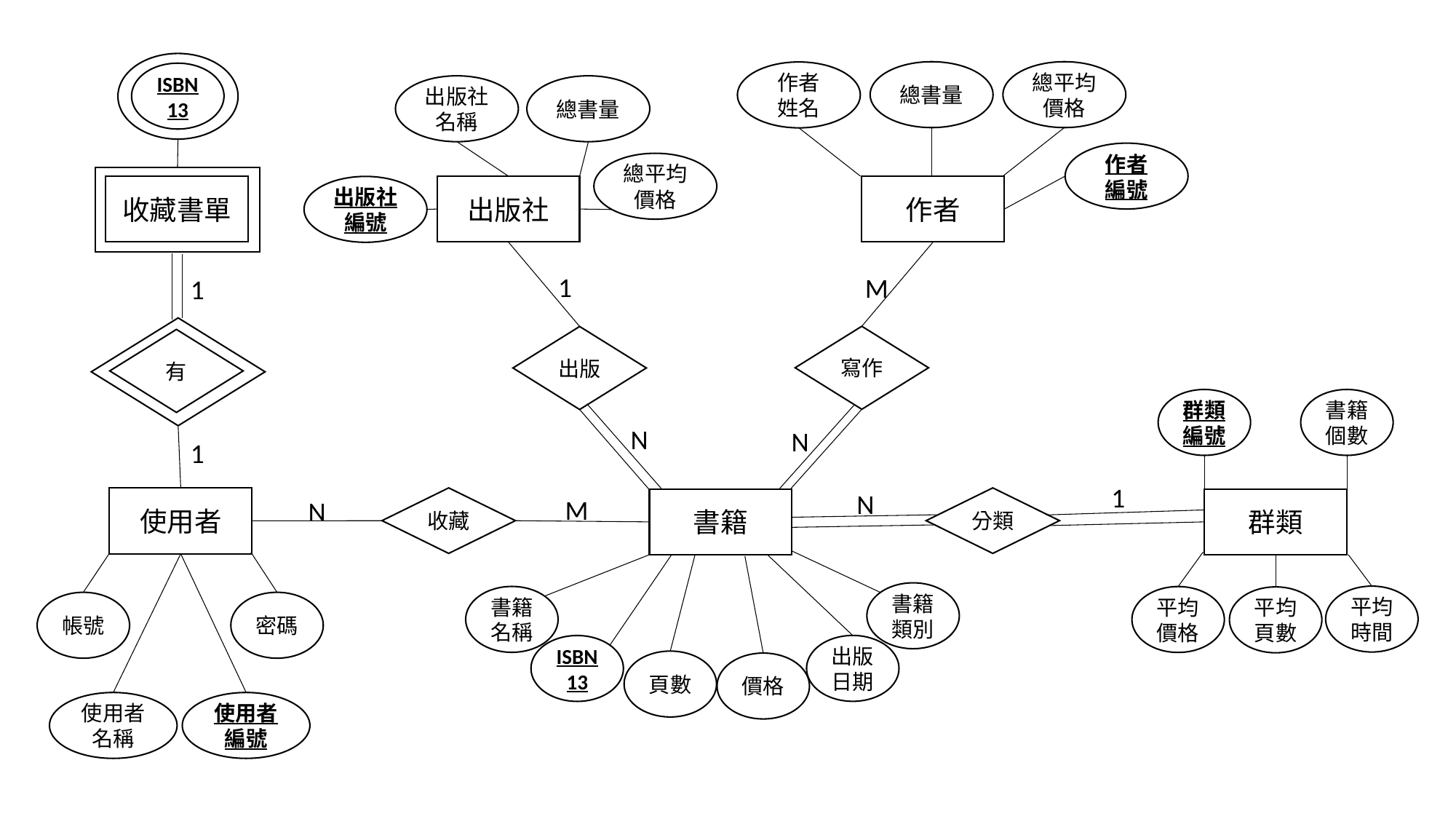

ISBN13
收藏書單
收藏書單
總書量
總平均價格
作者
姓名
作者
編號
作者
出版社名稱
總書量
總平均價格
出版社
出版社編號
1
出版
N
M
寫作
N
1
出版
有
1
群類編號
書籍個數
群類
平均價格
平均時間
平均頁數
1
N
分類
M
收藏
N
使用者
密碼
帳號
使用者名稱
使用者編號
書籍
書籍類別
ISBN13
出版日期
書籍名稱
頁數
價格